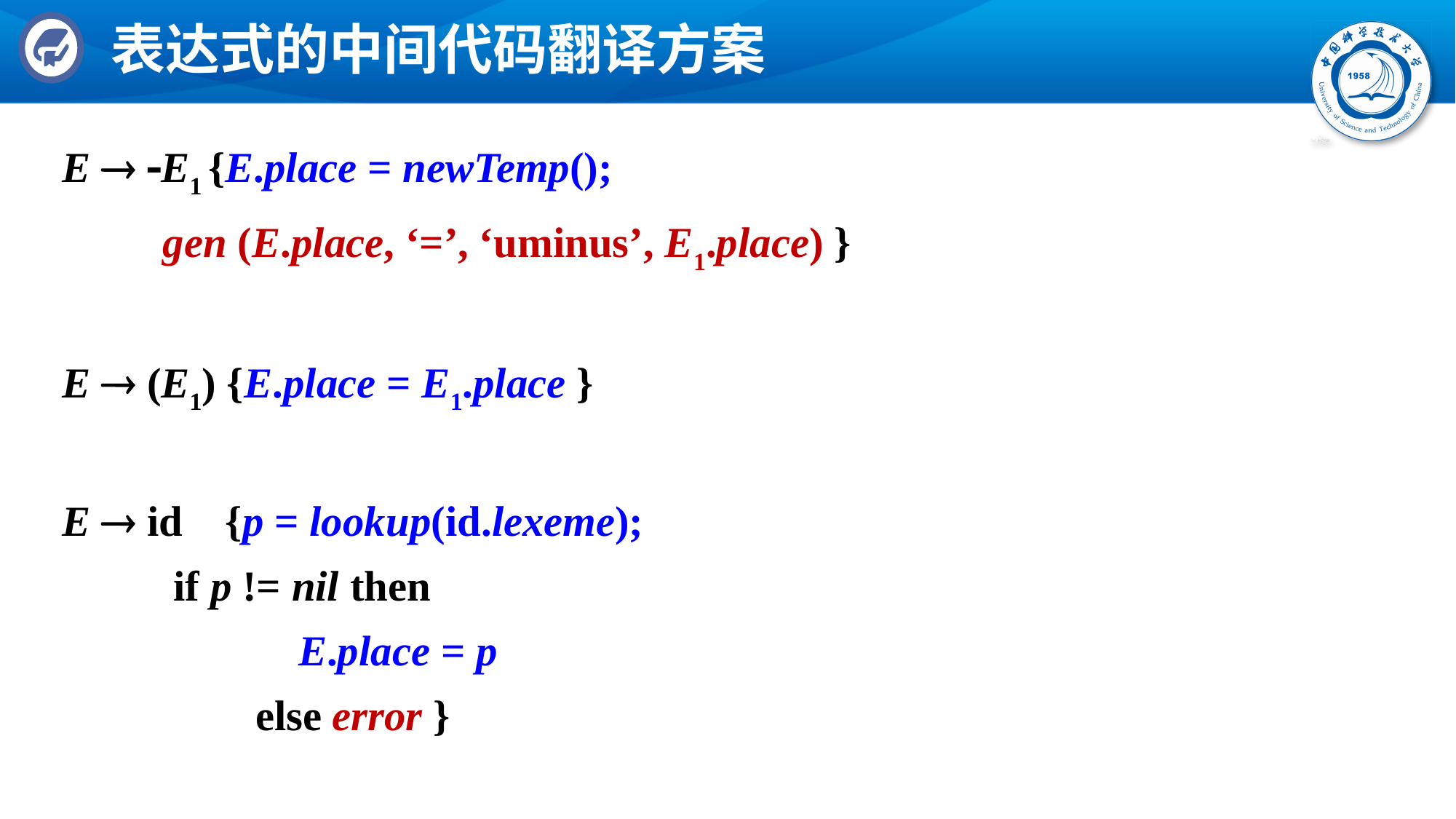

# 表达式的中间代码翻译方案
E → −E1 {E.place = newTemp();
		       gen (E.place, ‘=’, ‘uminus’, E1.place) }

E → (E1) {E.place = E1.place }

E → id    {p = lookup(id.lexeme);
		        if p != nil then
                      E.place = p
                  else error }